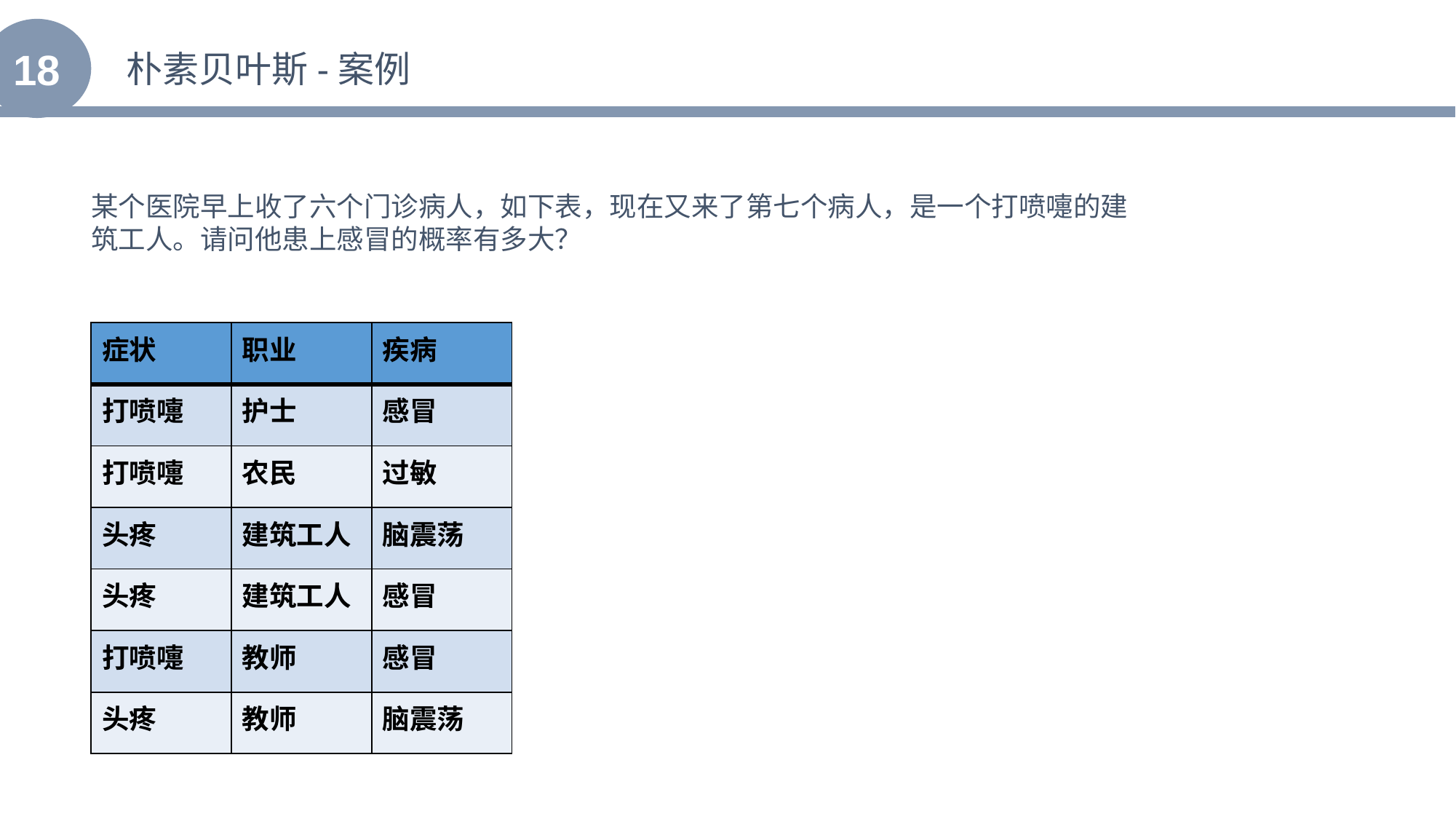

18
朴素贝叶斯-案例
某个医院早上收了六个门诊病人，如下表，现在又来了第七个病人，是一个打喷嚏的建筑工人。请问他患上感冒的概率有多大？
| 症状 | 职业 | 疾病 |
| --- | --- | --- |
| 打喷嚏 | 护士 | 感冒 |
| 打喷嚏 | 农民 | 过敏 |
| 头疼 | 建筑工人 | 脑震荡 |
| 头疼 | 建筑工人 | 感冒 |
| 打喷嚏 | 教师 | 感冒 |
| 头疼 | 教师 | 脑震荡 |